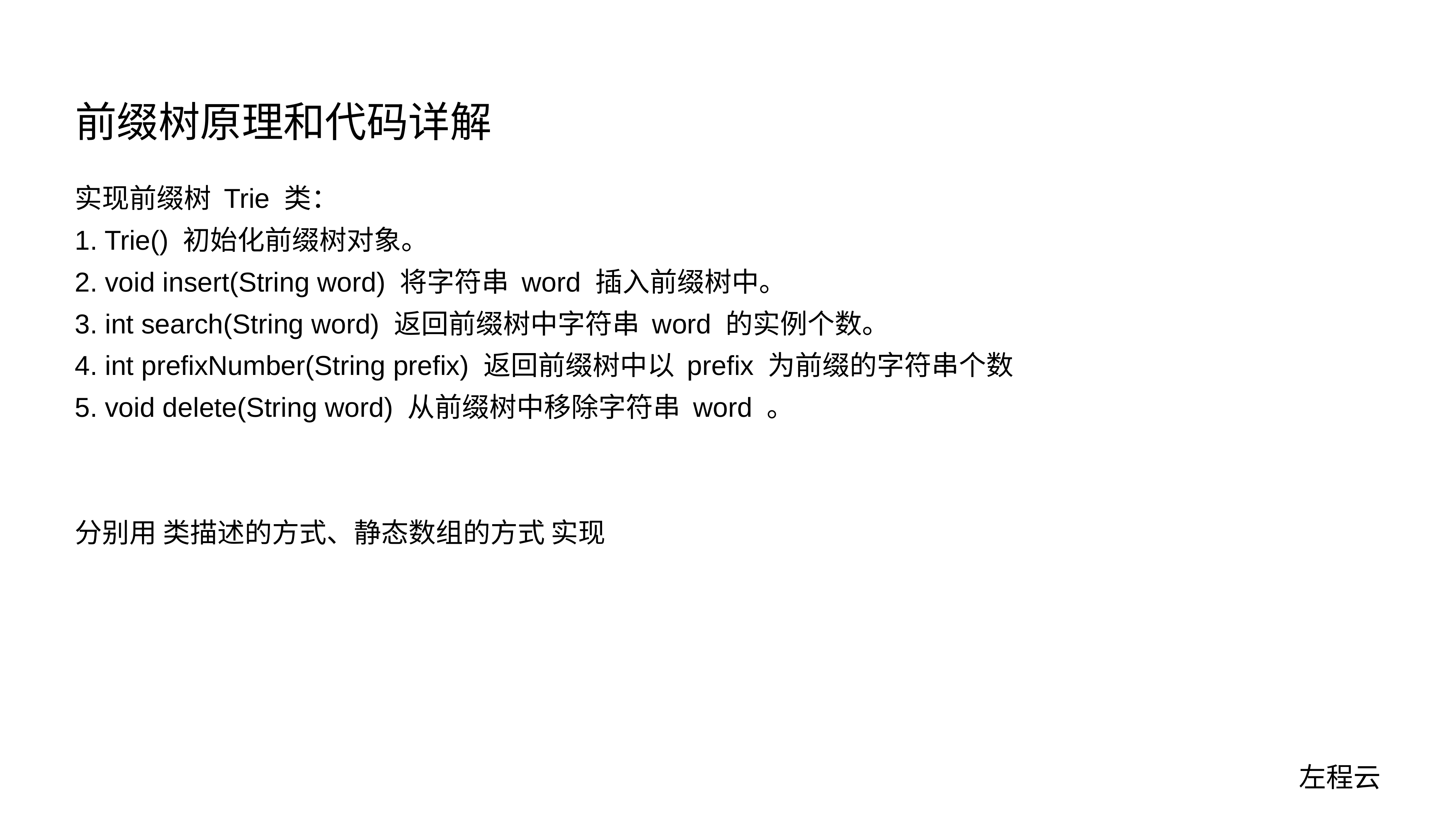

# 前缀树原理和代码详解
实现前缀树 Trie 类：
1. Trie() 初始化前缀树对象。
2. void insert(String word) 将字符串 word 插入前缀树中。
3. int search(String word) 返回前缀树中字符串 word 的实例个数。
4. int prefixNumber(String prefix) 返回前缀树中以 prefix 为前缀的字符串个数
5. void delete(String word) 从前缀树中移除字符串 word 。

分别用 类描述的方式、静态数组的方式 实现
左程云